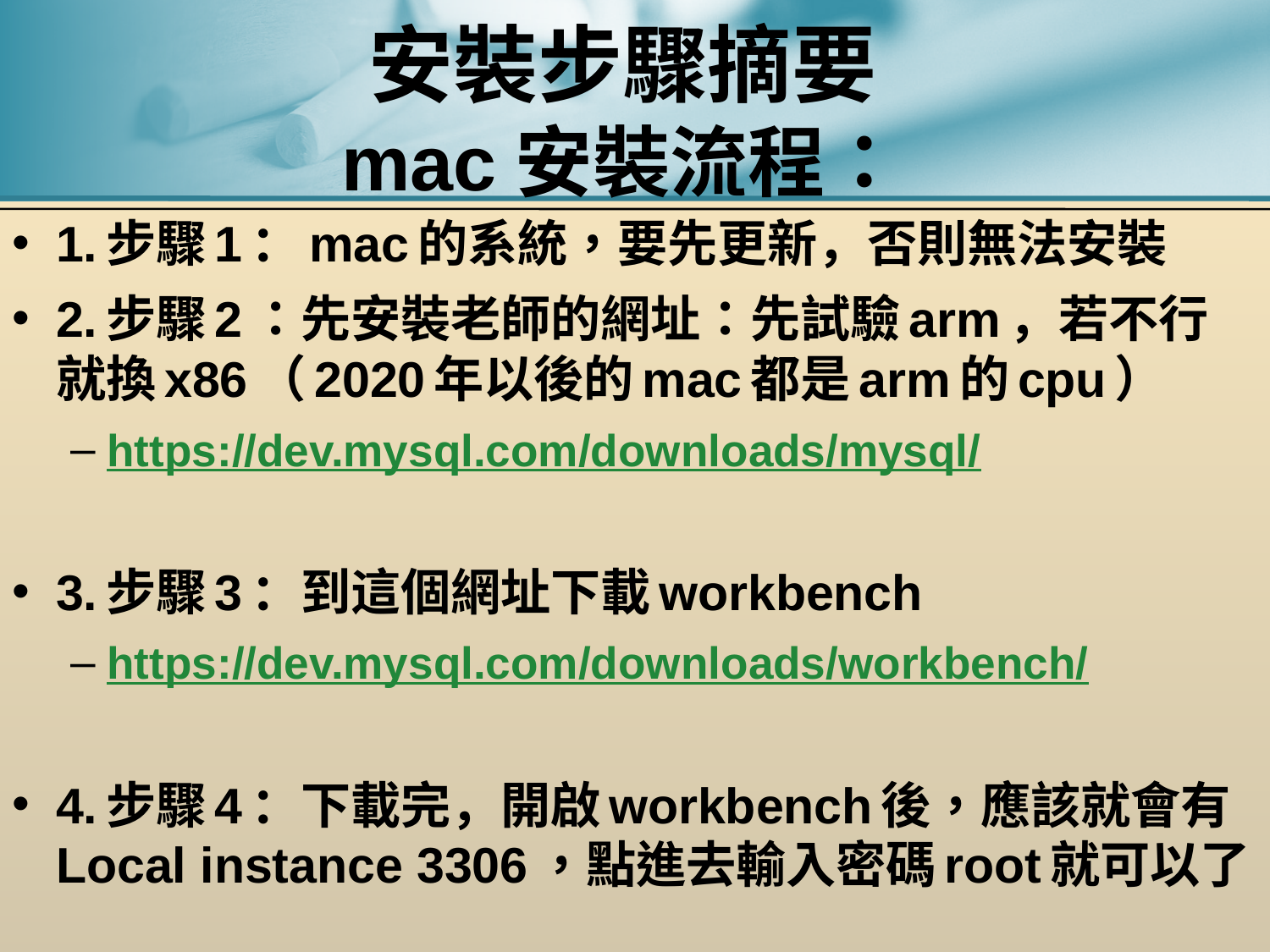

# 安裝步驟摘要 mac安裝流程：
1.步驟1：mac的系統，要先更新，否則無法安裝
2.步驟2：先安裝老師的網址：先試驗arm，若不行就換x86（2020年以後的mac都是arm的cpu）
https://dev.mysql.com/downloads/mysql/

3.步驟3：到這個網址下載workbench
https://dev.mysql.com/downloads/workbench/

4.步驟4：下載完，開啟workbench後，應該就會有Local instance 3306，點進去輸入密碼root就可以了